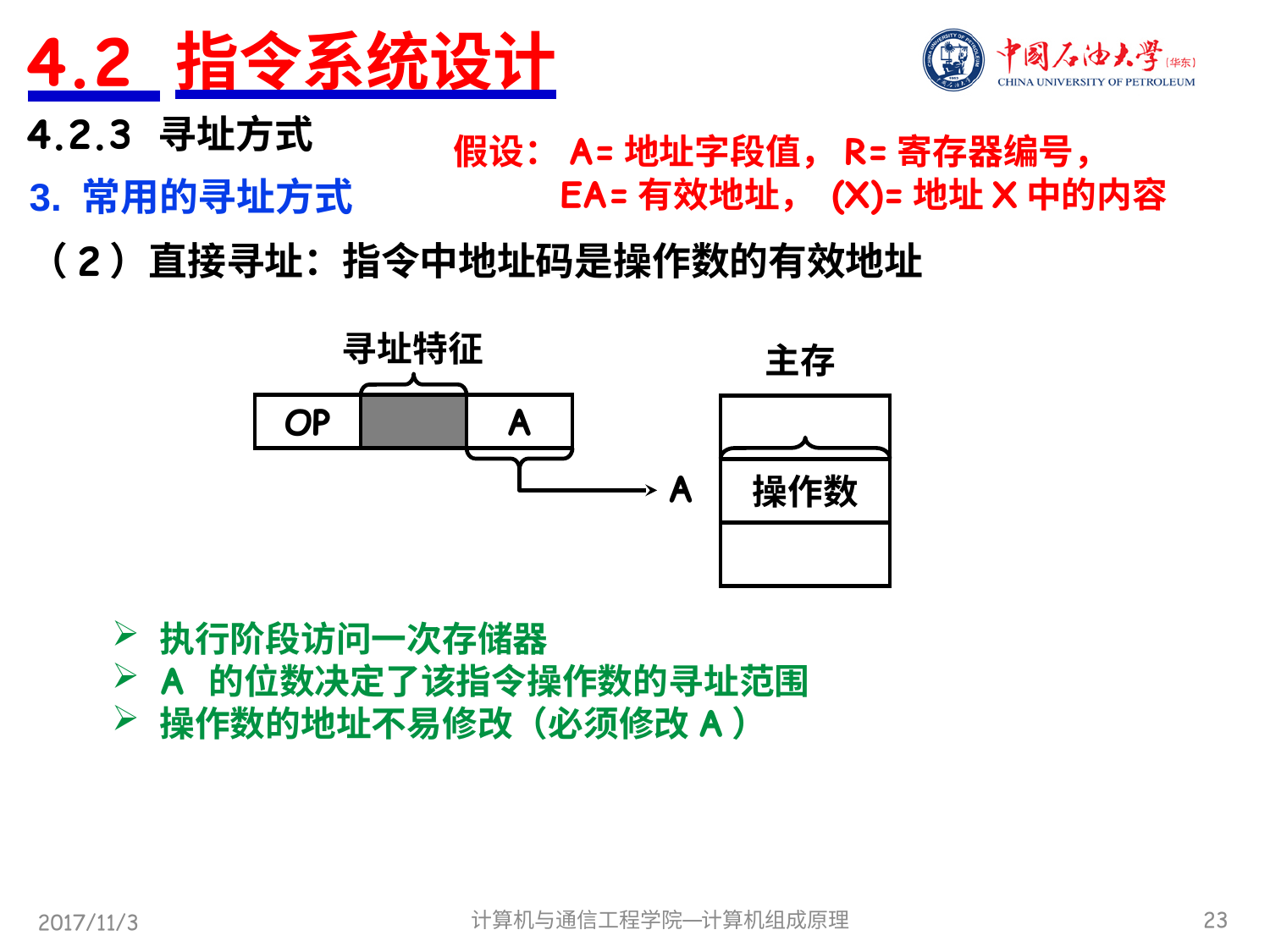

# 4.2 指令系统设计
4.2.3 寻址方式
假设：A=地址字段值，R=寄存器编号，
       EA=有效地址， (X)=地址X中的内容
3. 常用的寻址方式
（2）直接寻址：指令中地址码是操作数的有效地址
寻址特征

主存

操作数

OP

A

A

执行阶段访问一次存储器
A 的位数决定了该指令操作数的寻址范围
操作数的地址不易修改（必须修改A）

计算机与通信工程学院—计算机组成原理
23
2017/11/3